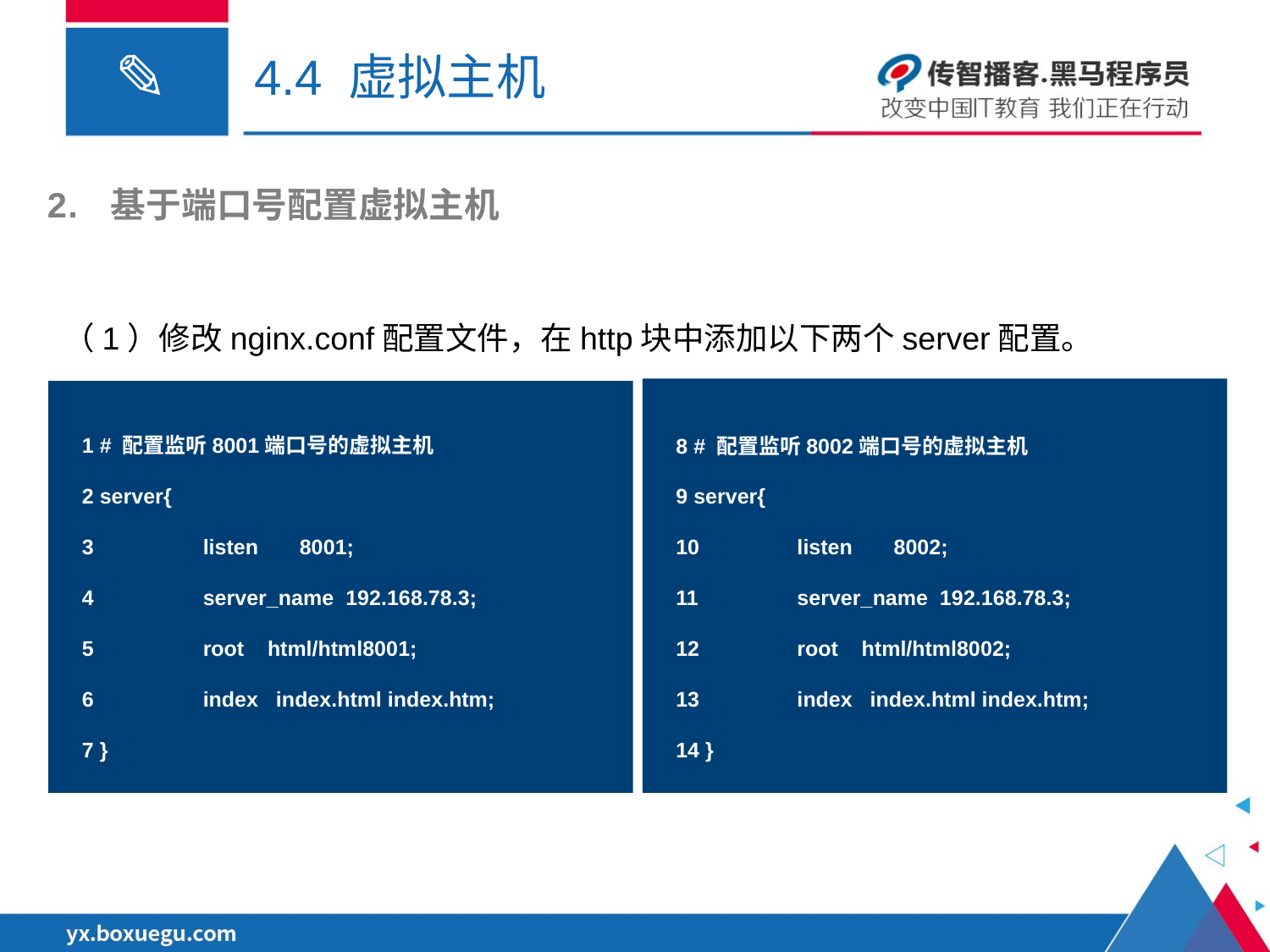

# 4.4 虚拟主机
基于端口号配置虚拟主机
（1）修改nginx.conf配置文件，在http块中添加以下两个server配置。

 8 # 配置监听8002端口号的虚拟主机
 9 server{
 10	listen       8002;
 11	server_name  192.168.78.3;
 12	root    html/html8002;
 13	index   index.html index.htm;
 14 }

 1 # 配置监听8001端口号的虚拟主机
 2 server{
 3	listen       8001;
 4	server_name  192.168.78.3;
 5	root    html/html8001;
 6	index   index.html index.htm;
 7 }